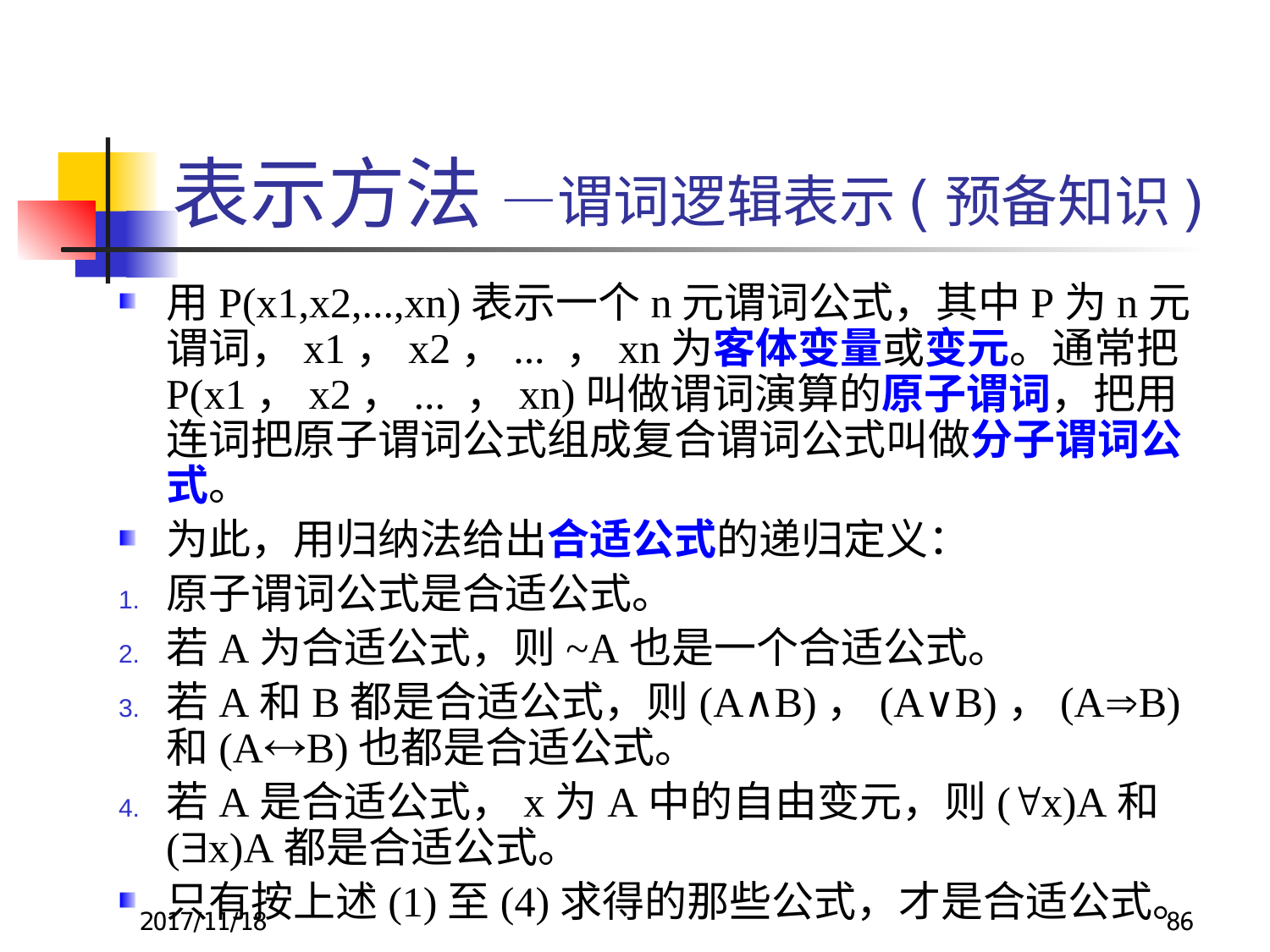

# 表示方法 —谓词逻辑表示(预备知识)
用P(x1,x2,...,xn)表示一个n元谓词公式，其中P为n元谓词，x1，x2，... ，xn为客体变量或变元。通常把P(x1，x2，... ，xn)叫做谓词演算的原子谓词，把用连词把原子谓词公式组成复合谓词公式叫做分子谓词公式。
为此，用归纳法给出合适公式的递归定义：
原子谓词公式是合适公式。
若A为合适公式，则~A也是一个合适公式。
若A和B都是合适公式，则(A∧B)，(A∨B)，(A⇒B)和(A↔B)也都是合适公式。
若A是合适公式，x为A中的自由变元，则(∀x)A和(∃x)A都是合适公式。
只有按上述(1)至(4)求得的那些公式，才是合适公式。
2017/11/18
86